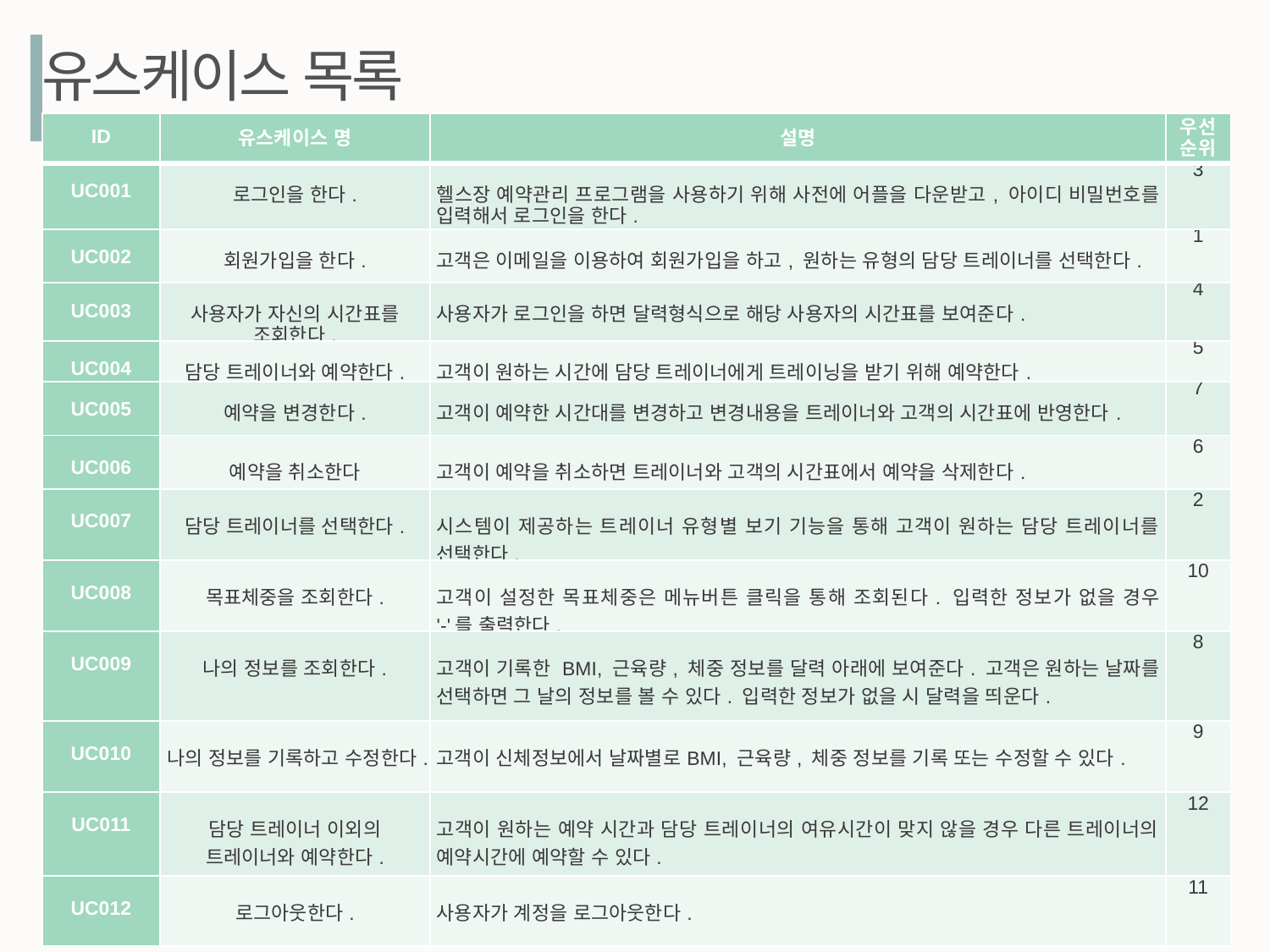

유스케이스 목록
| ID | 유스케이스 명 | 설명 | 우선 순위 |
| --- | --- | --- | --- |
| UC001 | 로그인을 한다. | 헬스장 예약관리 프로그램을 사용하기 위해 사전에 어플을 다운받고, 아이디 비밀번호를 입력해서 로그인을 한다. | 3 |
| UC002 | 회원가입을 한다. | 고객은 이메일을 이용하여 회원가입을 하고, 원하는 유형의 담당 트레이너를 선택한다. | 1 |
| UC003 | 사용자가 자신의 시간표를 조회한다. | 사용자가 로그인을 하면 달력형식으로 해당 사용자의 시간표를 보여준다. | 4 |
| UC004 | 담당 트레이너와 예약한다. | 고객이 원하는 시간에 담당 트레이너에게 트레이닝을 받기 위해 예약한다. | 5 |
| UC005 | 예약을 변경한다. | 고객이 예약한 시간대를 변경하고 변경내용을 트레이너와 고객의 시간표에 반영한다. | 7 |
| UC006 | 예약을 취소한다 | 고객이 예약을 취소하면 트레이너와 고객의 시간표에서 예약을 삭제한다. | 6 |
| UC007 | 담당 트레이너를 선택한다. | 시스템이 제공하는 트레이너 유형별 보기 기능을 통해 고객이 원하는 담당 트레이너를 선택한다. | 2 |
| UC008 | 목표체중을 조회한다. | 고객이 설정한 목표체중은 메뉴버튼 클릭을 통해 조회된다. 입력한 정보가 없을 경우 '-'를 출력한다. | 10 |
| UC009 | 나의 정보를 조회한다. | 고객이 기록한 BMI, 근육량, 체중 정보를 달력 아래에 보여준다. 고객은 원하는 날짜를 선택하면 그 날의 정보를 볼 수 있다. 입력한 정보가 없을 시 달력을 띄운다. | 8 |
| UC010 | 나의 정보를 기록하고 수정한다. | 고객이 신체정보에서 날짜별로BMI, 근육량, 체중 정보를 기록 또는 수정할 수 있다. | 9 |
| UC011 | 담당 트레이너 이외의 트레이너와 예약한다. | 고객이 원하는 예약 시간과 담당 트레이너의 여유시간이 맞지 않을 경우 다른 트레이너의 예약시간에 예약할 수 있다. | 12 |
| UC012 | 로그아웃한다. | 사용자가 계정을 로그아웃한다. | 11 |